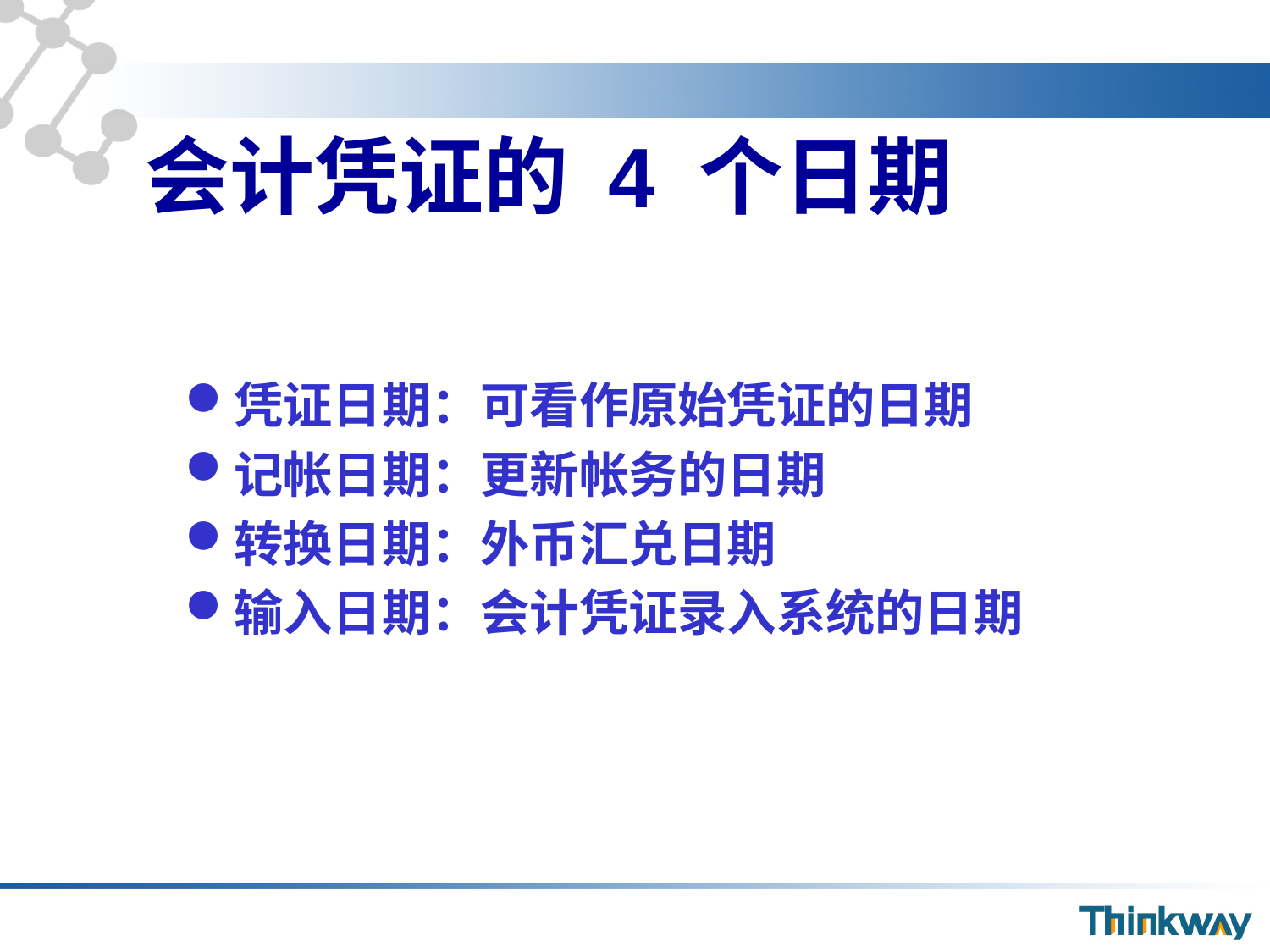

# 会计凭证的 4 个日期
凭证日期：可看作原始凭证的日期
记帐日期：更新帐务的日期
转换日期：外币汇兑日期
输入日期：会计凭证录入系统的日期